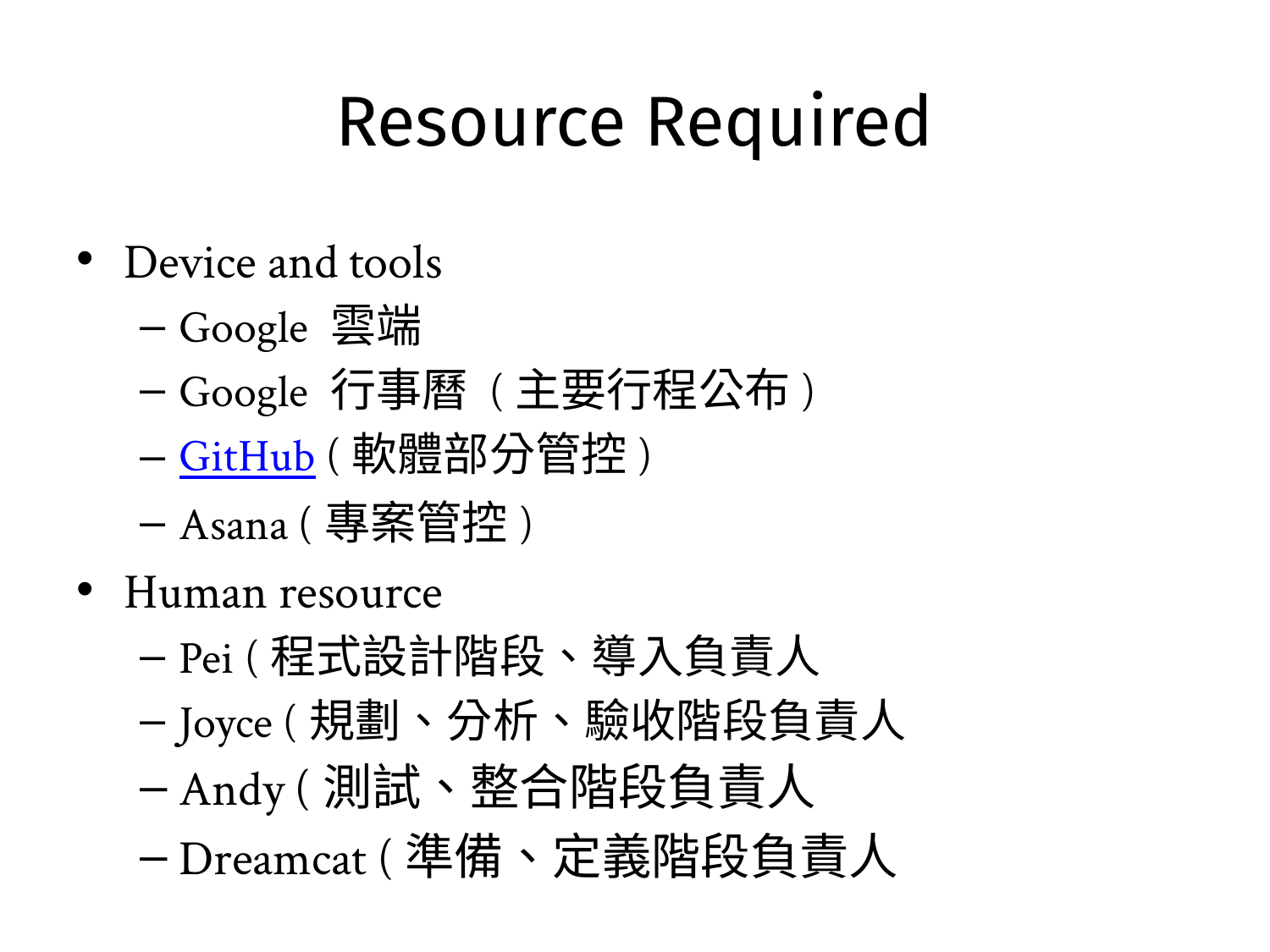

# Resource Required
Device and tools
Google 雲端
Google 行事曆 (主要行程公布)
GitHub (軟體部分管控)
Asana (專案管控)
Human resource
Pei (程式設計階段、導入負責人
Joyce (規劃、分析、驗收階段負責人
Andy (測試、整合階段負責人
Dreamcat (準備、定義階段負責人